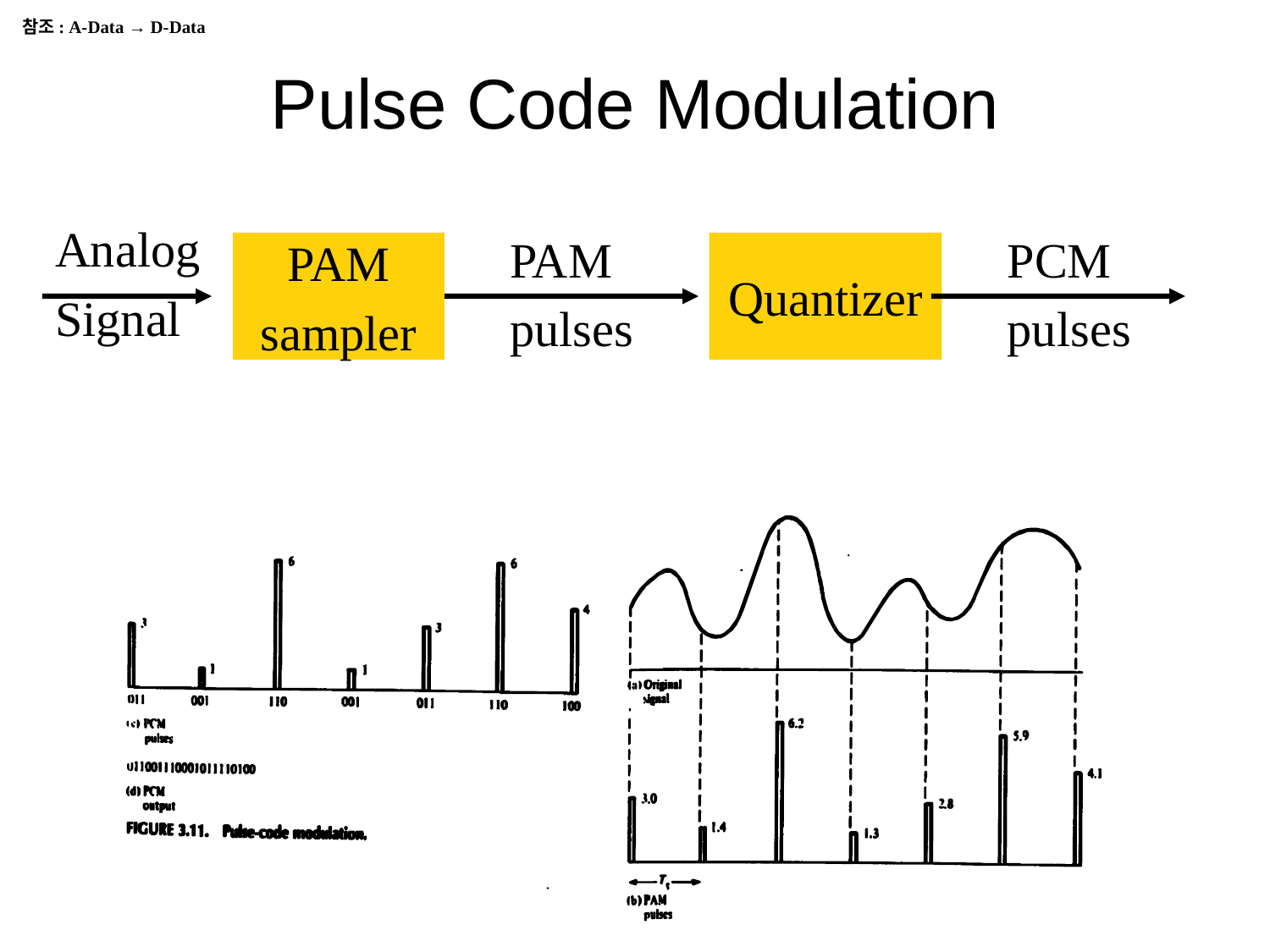

참조: A-Data → D-Data
# Pulse Code Modulation
Analog
Signal
PAM
pulses
PCM
pulses
PAM
sampler
Quantizer